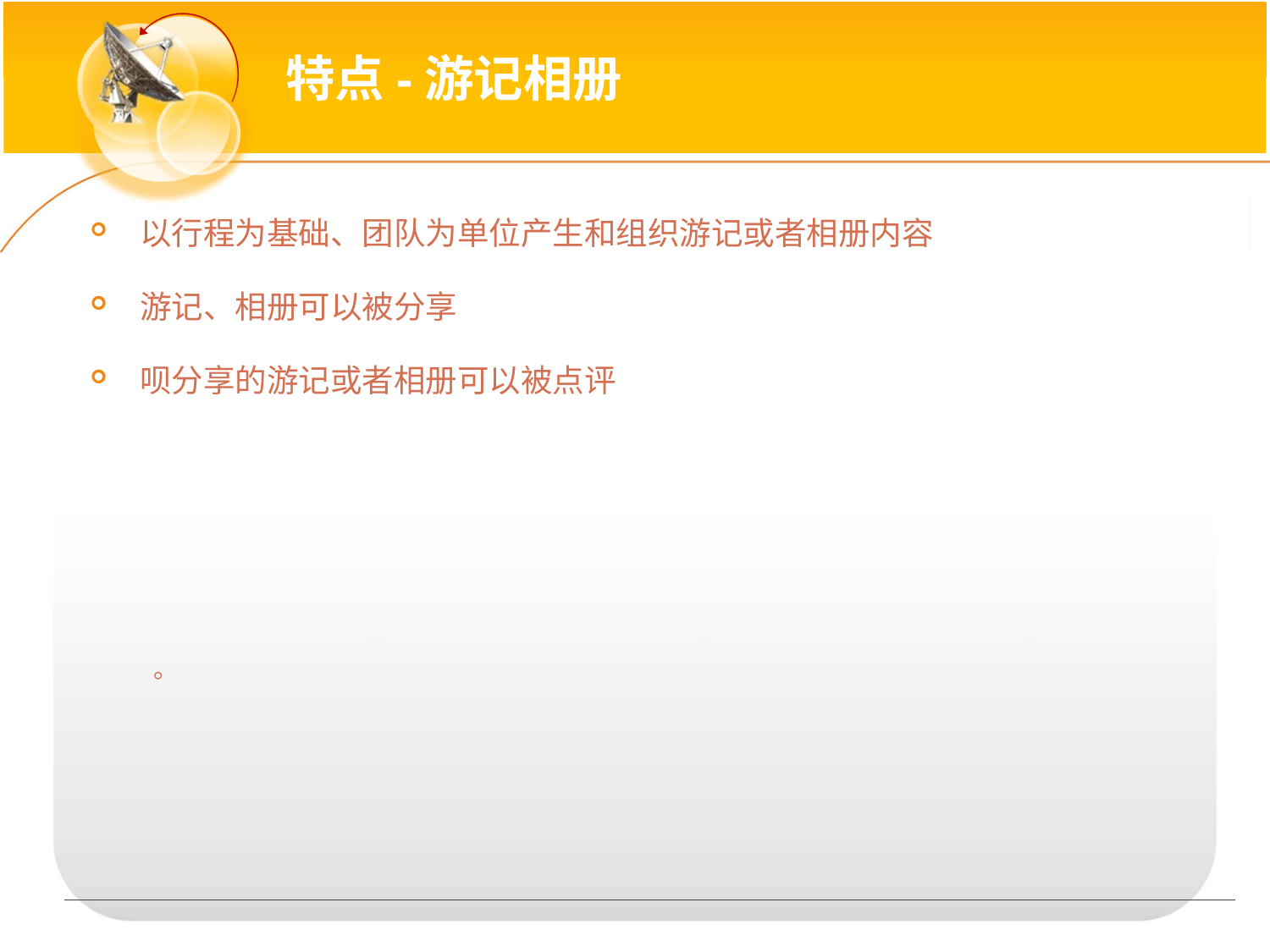

# 特点-游记相册
以行程为基础、团队为单位产生和组织游记或者相册内容
游记、相册可以被分享
呗分享的游记或者相册可以被点评

。